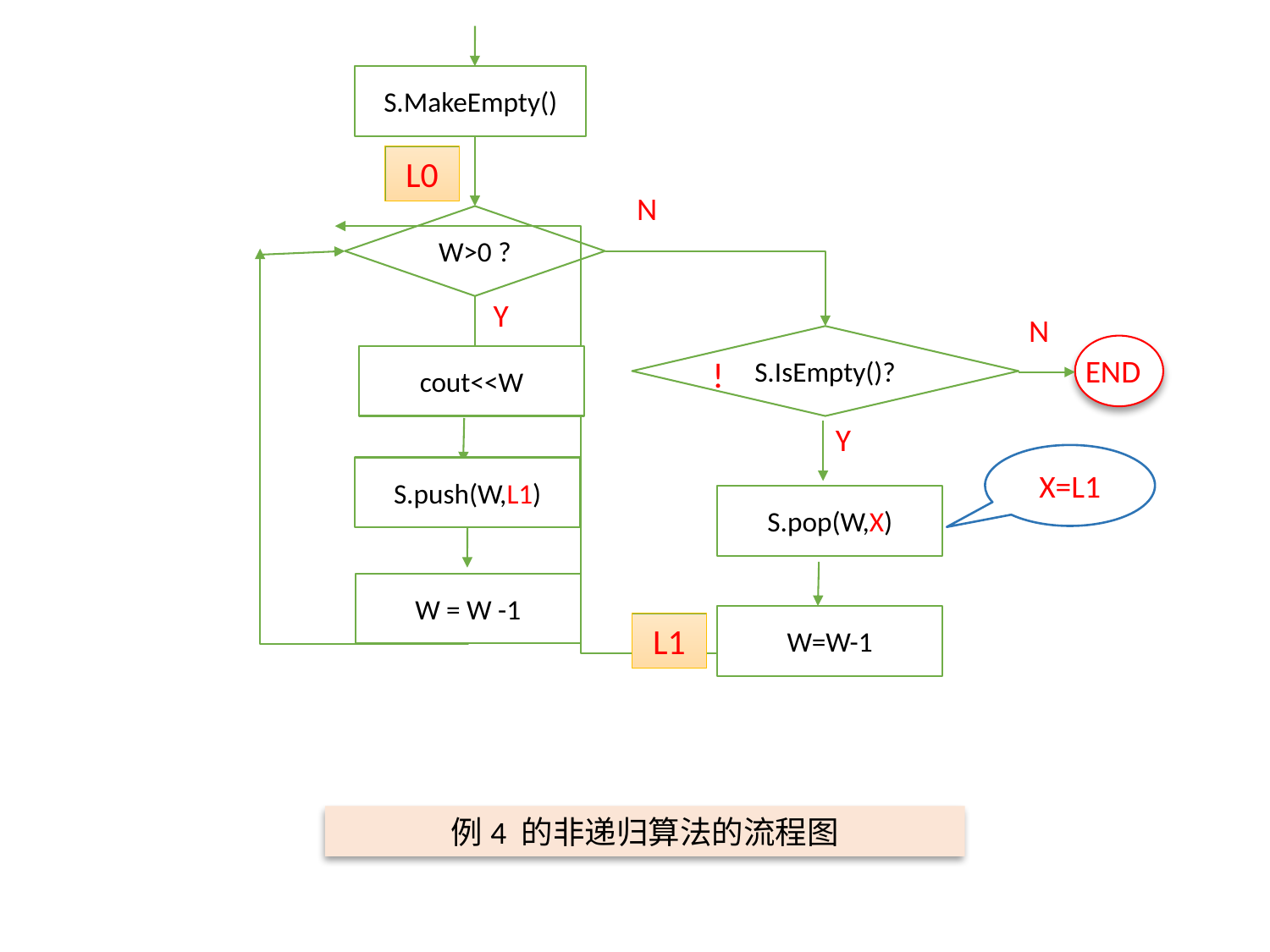

S.MakeEmpty()
L0
N
W>0 ?
Y
N
S.IsEmpty()?

END
!
cout<<W
Y
X=L1
S.push(W,L1)
S.pop(W,X)
W = W -1
W=W-1
L1
例4 的非递归算法的流程图